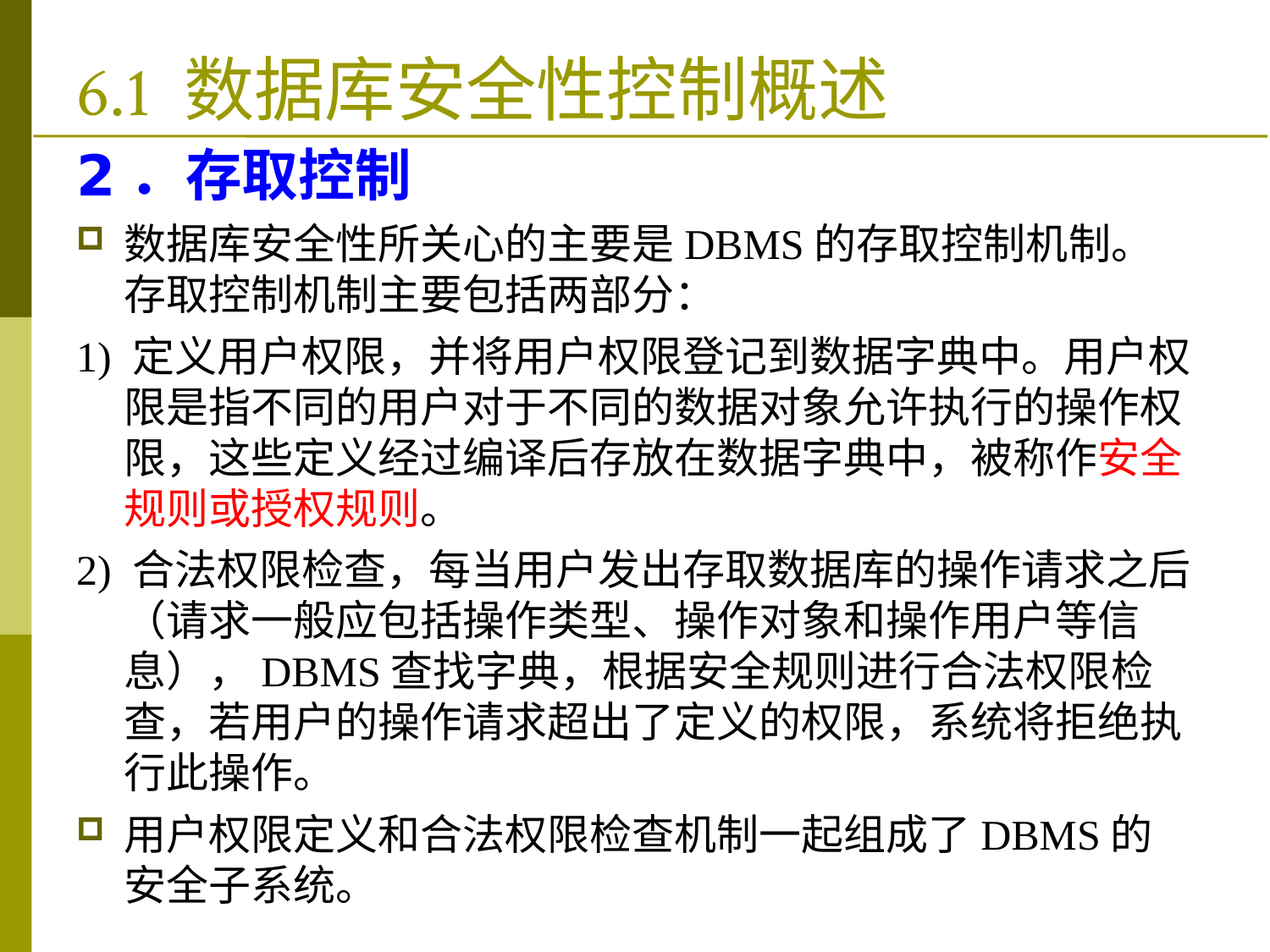

# 6.1 数据库安全性控制概述
2．存取控制
数据库安全性所关心的主要是DBMS的存取控制机制。存取控制机制主要包括两部分：
1) 定义用户权限，并将用户权限登记到数据字典中。用户权限是指不同的用户对于不同的数据对象允许执行的操作权限，这些定义经过编译后存放在数据字典中，被称作安全规则或授权规则。
2) 合法权限检查，每当用户发出存取数据库的操作请求之后（请求一般应包括操作类型、操作对象和操作用户等信息），DBMS查找字典，根据安全规则进行合法权限检查，若用户的操作请求超出了定义的权限，系统将拒绝执行此操作。
用户权限定义和合法权限检查机制一起组成了DBMS的安全子系统。